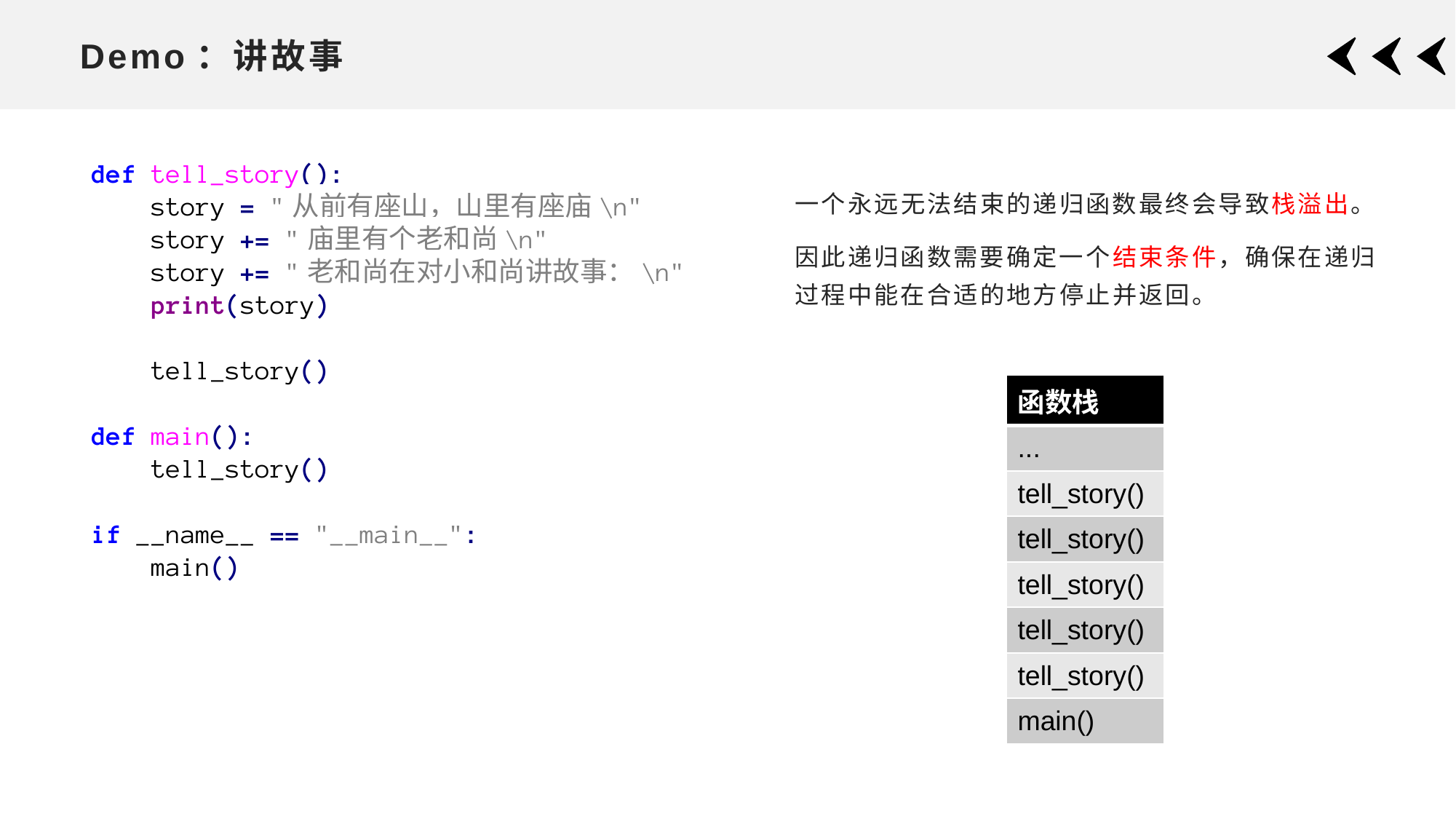

# Demo：讲故事
def tell_story():
    story = "从前有座山，山里有座庙\n"
    story += "庙里有个老和尚\n"
    story += "老和尚在对小和尚讲故事：\n"
    print(story)

    tell_story()

def main():
    tell_story()

if __name__ == "__main__":
    main()
一个永远无法结束的递归函数最终会导致栈溢出。
因此递归函数需要确定一个结束条件，确保在递归过程中能在合适的地方停止并返回。
| 函数栈 |
| --- |
| ... |
| tell\_story() |
| tell\_story() |
| tell\_story() |
| tell\_story() |
| tell\_story() |
| main() |